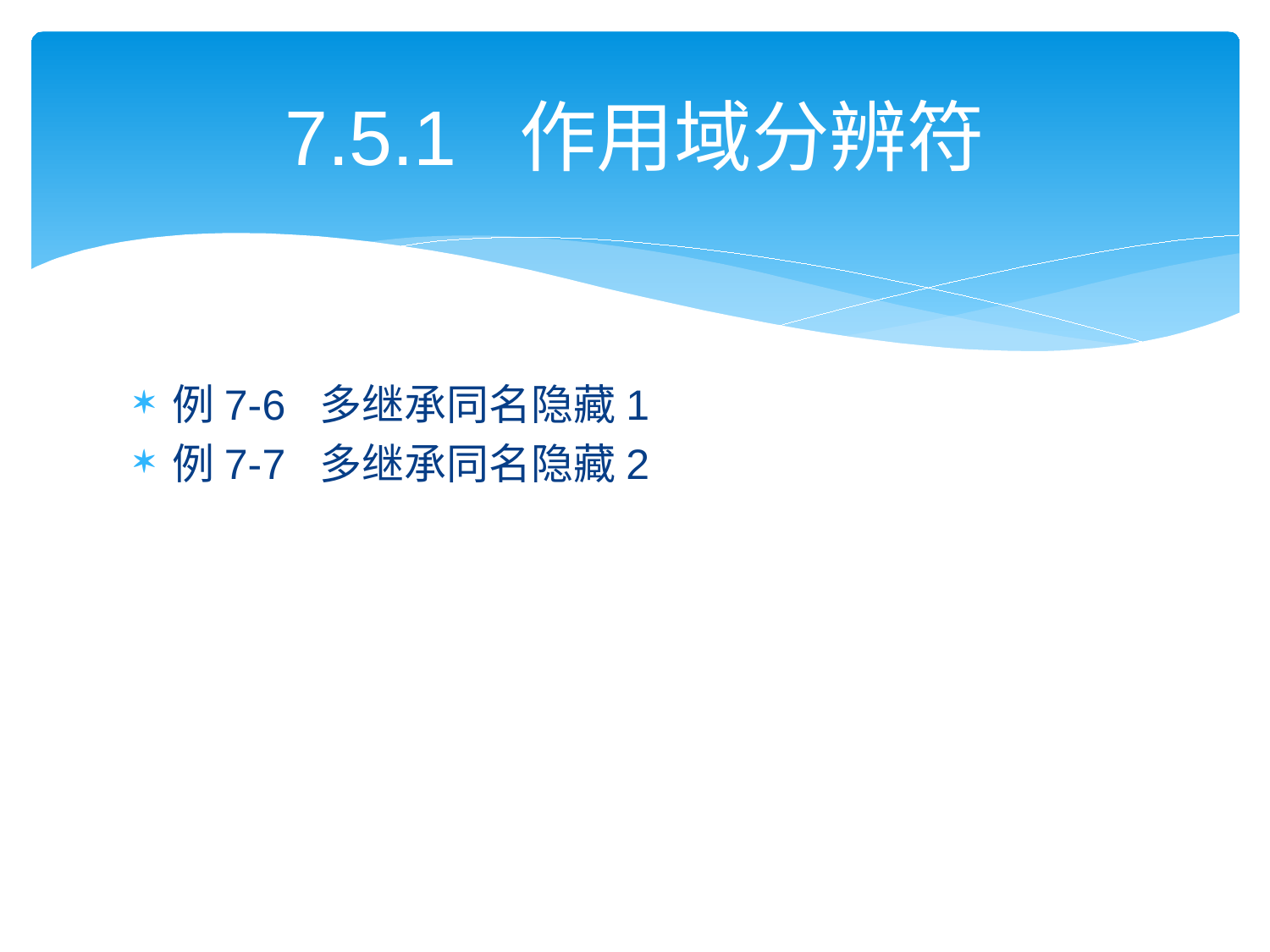

# 7.5.1  作用域分辨符
例7-6  多继承同名隐藏1
例7-7  多继承同名隐藏2